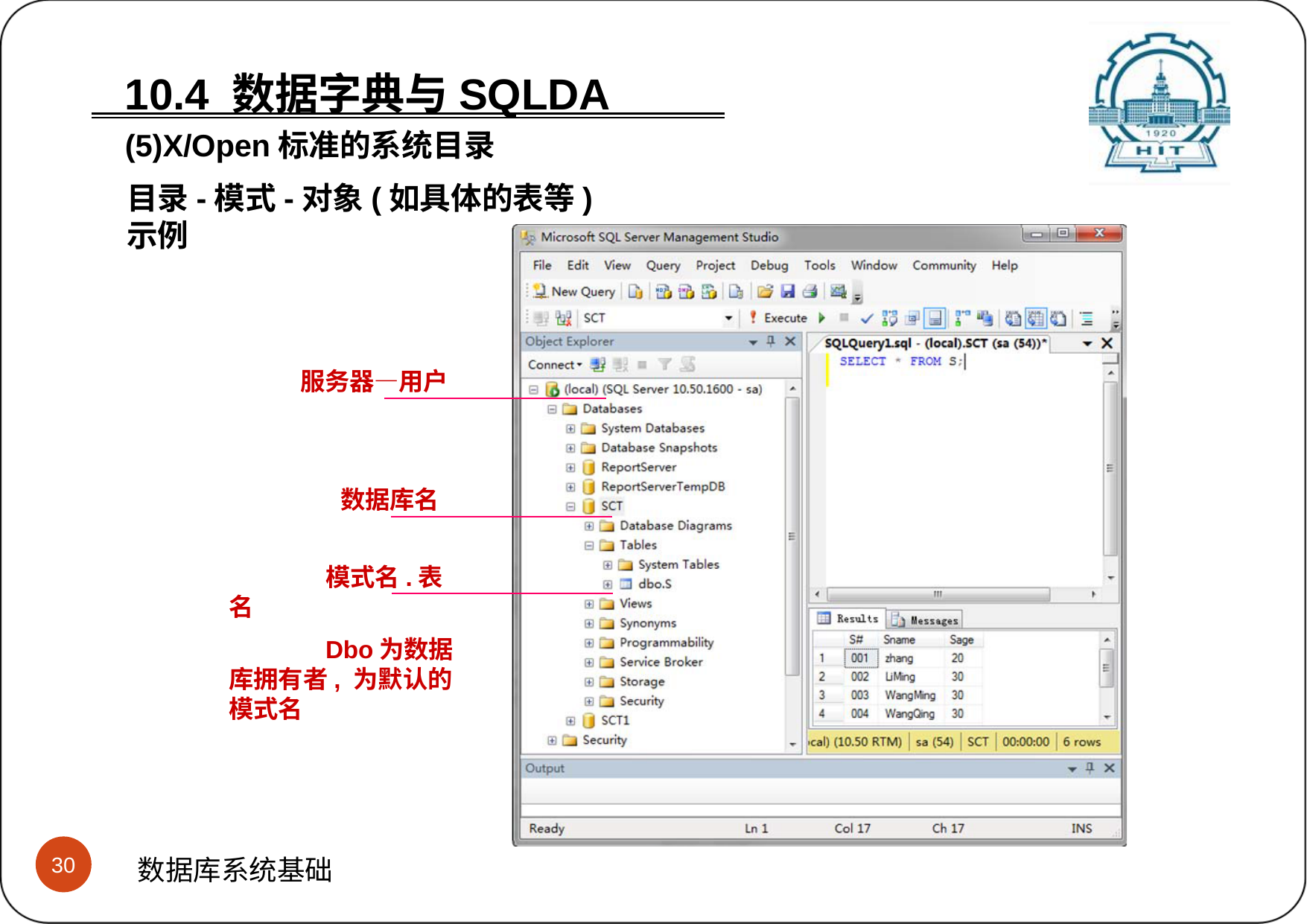

# 10.4 数据字典与SQLDA (5)X/Open标准的系统目录
目录-模式-对象(如具体的表等) 示例

服务器—用户

数据库名

模式名.表名
Dbo为数据库拥有者, 为默认的模式名